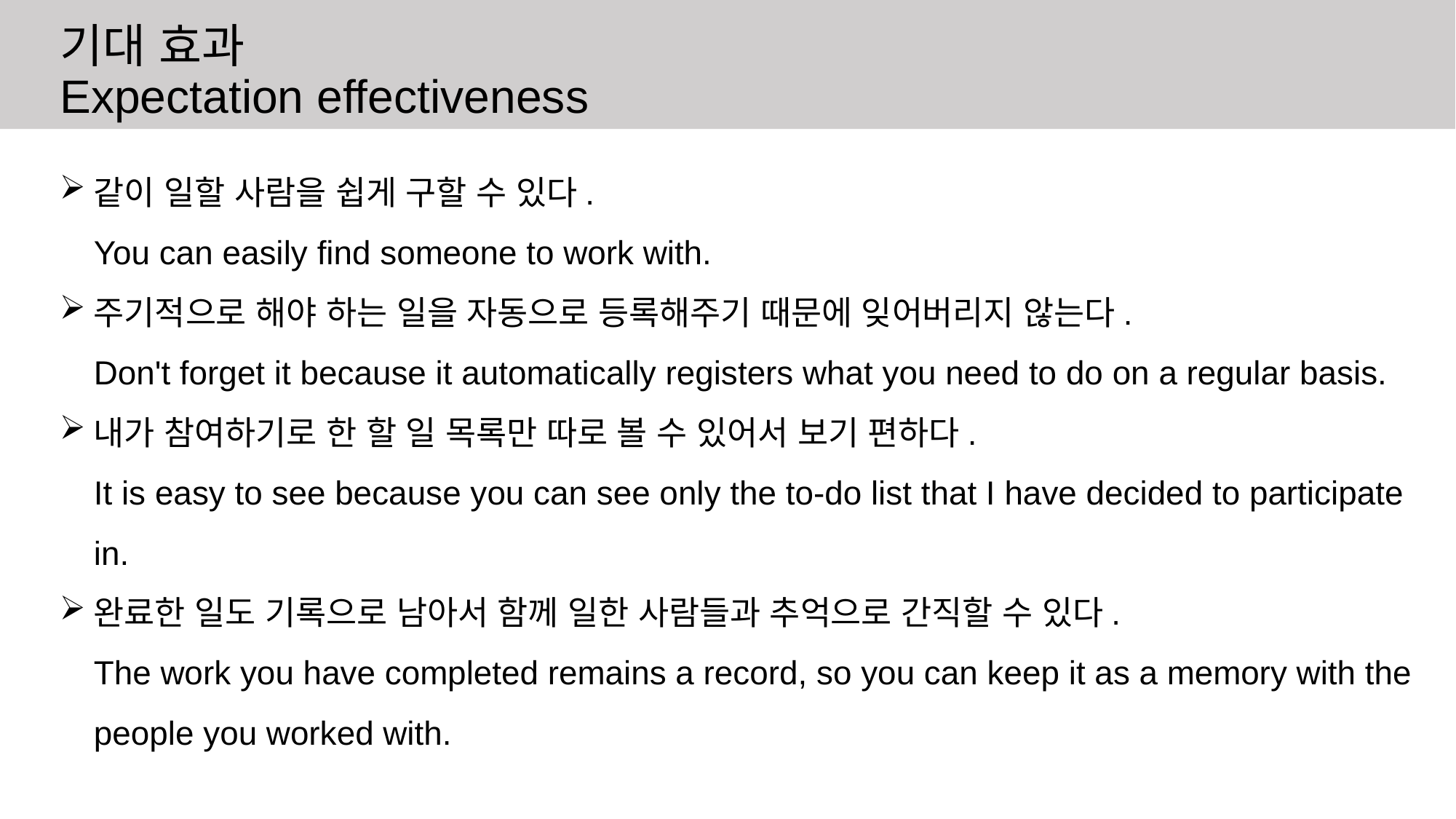

기대 효과
Expectation effectiveness
같이 일할 사람을 쉽게 구할 수 있다.
You can easily find someone to work with.
주기적으로 해야 하는 일을 자동으로 등록해주기 때문에 잊어버리지 않는다.
Don't forget it because it automatically registers what you need to do on a regular basis.
내가 참여하기로 한 할 일 목록만 따로 볼 수 있어서 보기 편하다.
It is easy to see because you can see only the to-do list that I have decided to participate in.
완료한 일도 기록으로 남아서 함께 일한 사람들과 추억으로 간직할 수 있다.
The work you have completed remains a record, so you can keep it as a memory with the people you worked with.